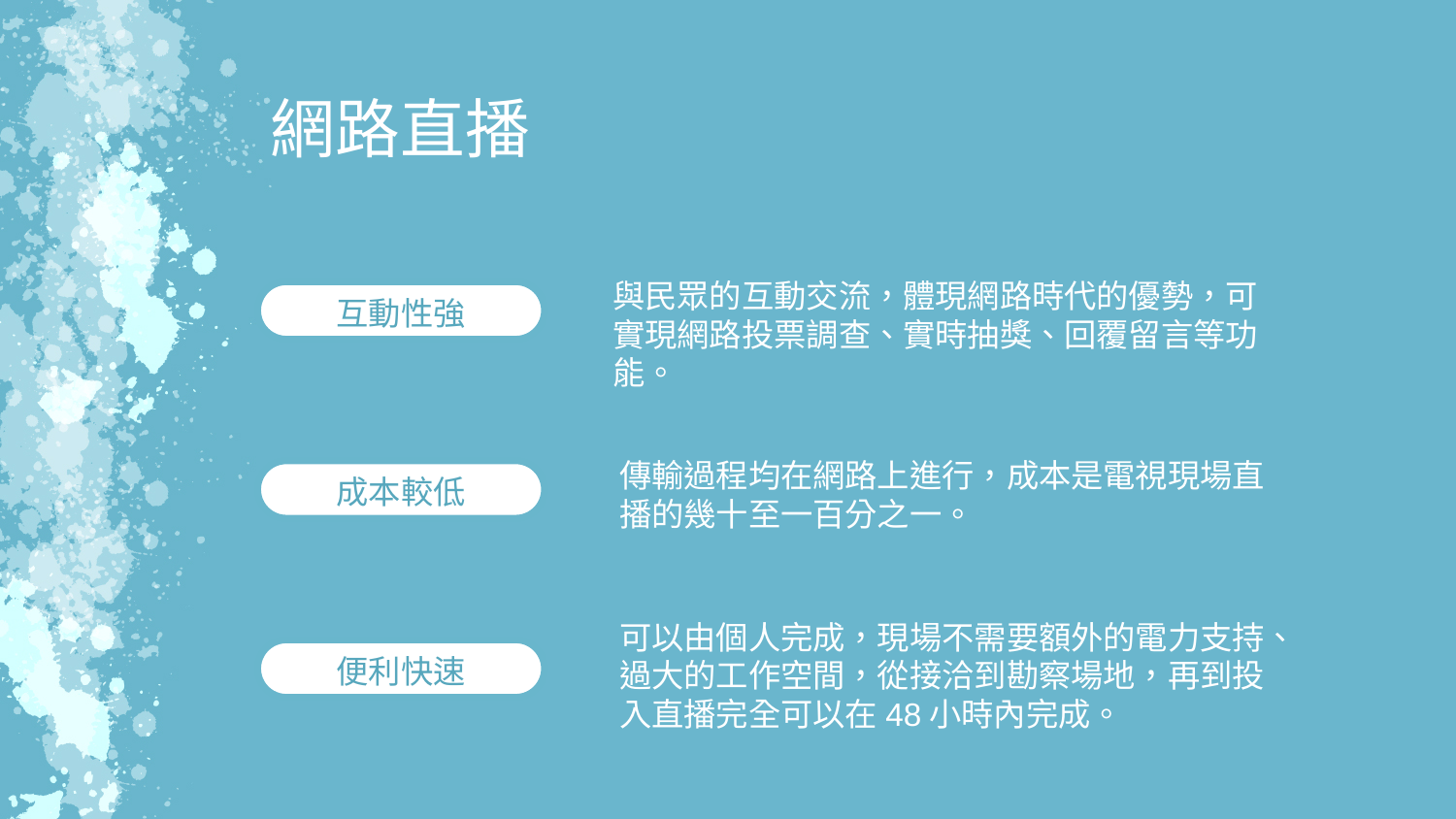

網路直播
與民眾的互動交流，體現網路時代的優勢，可實現網路投票調查、實時抽獎、回覆留言等功能。

互動性強

成本較低

便利快速
傳輸過程均在網路上進行，成本是電視現場直播的幾十至一百分之一。
可以由個人完成，現場不需要額外的電力支持、過大的工作空間，從接洽到勘察場地，再到投入直播完全可以在48小時內完成。